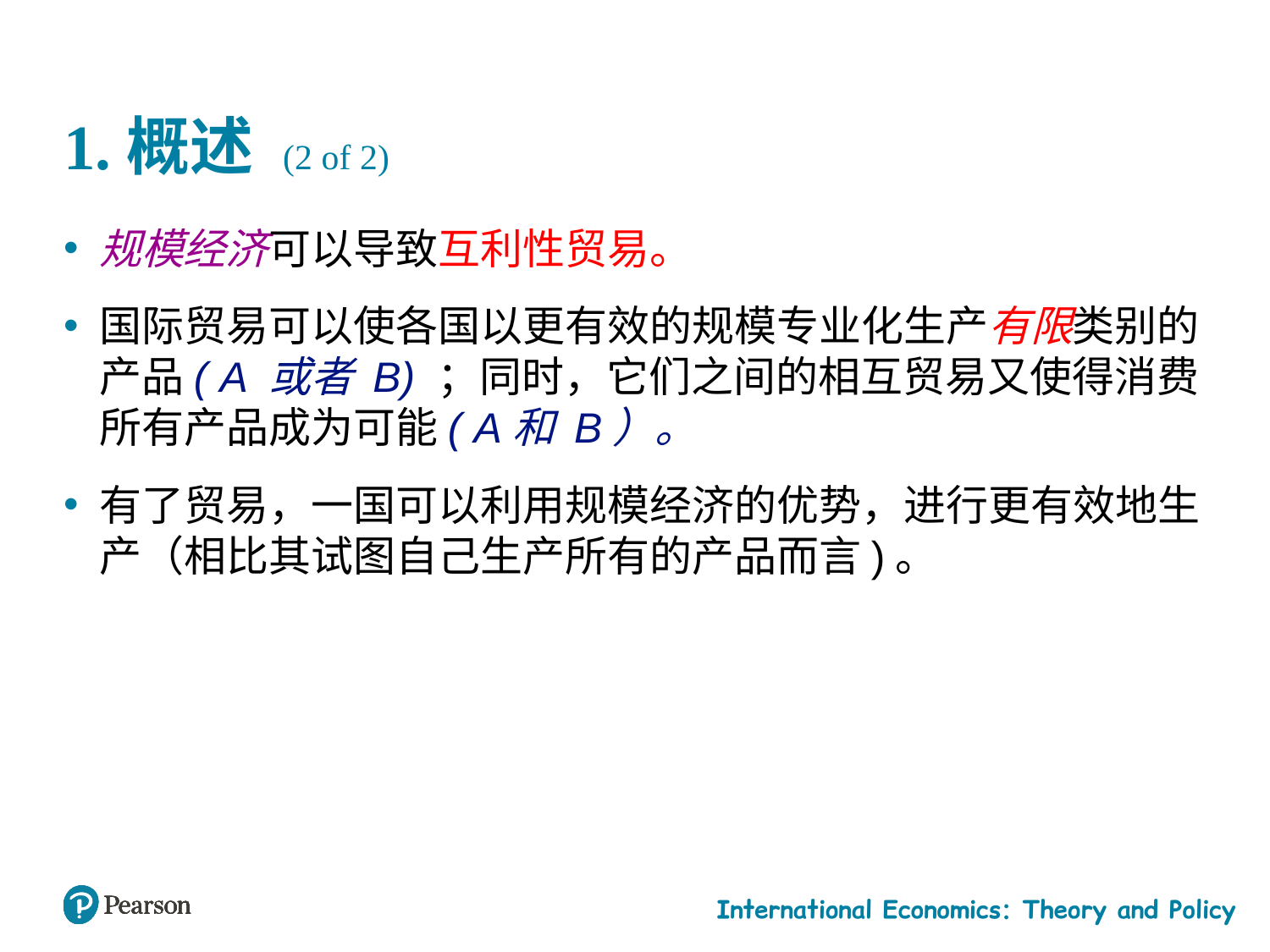

# 1.概述 (2 of 2)
规模经济可以导致互利性贸易。
国际贸易可以使各国以更有效的规模专业化生产有限类别的产品( A 或者 B) ；同时，它们之间的相互贸易又使得消费所有产品成为可能( A和 B）。
有了贸易，一国可以利用规模经济的优势，进行更有效地生产（相比其试图自己生产所有的产品而言)。